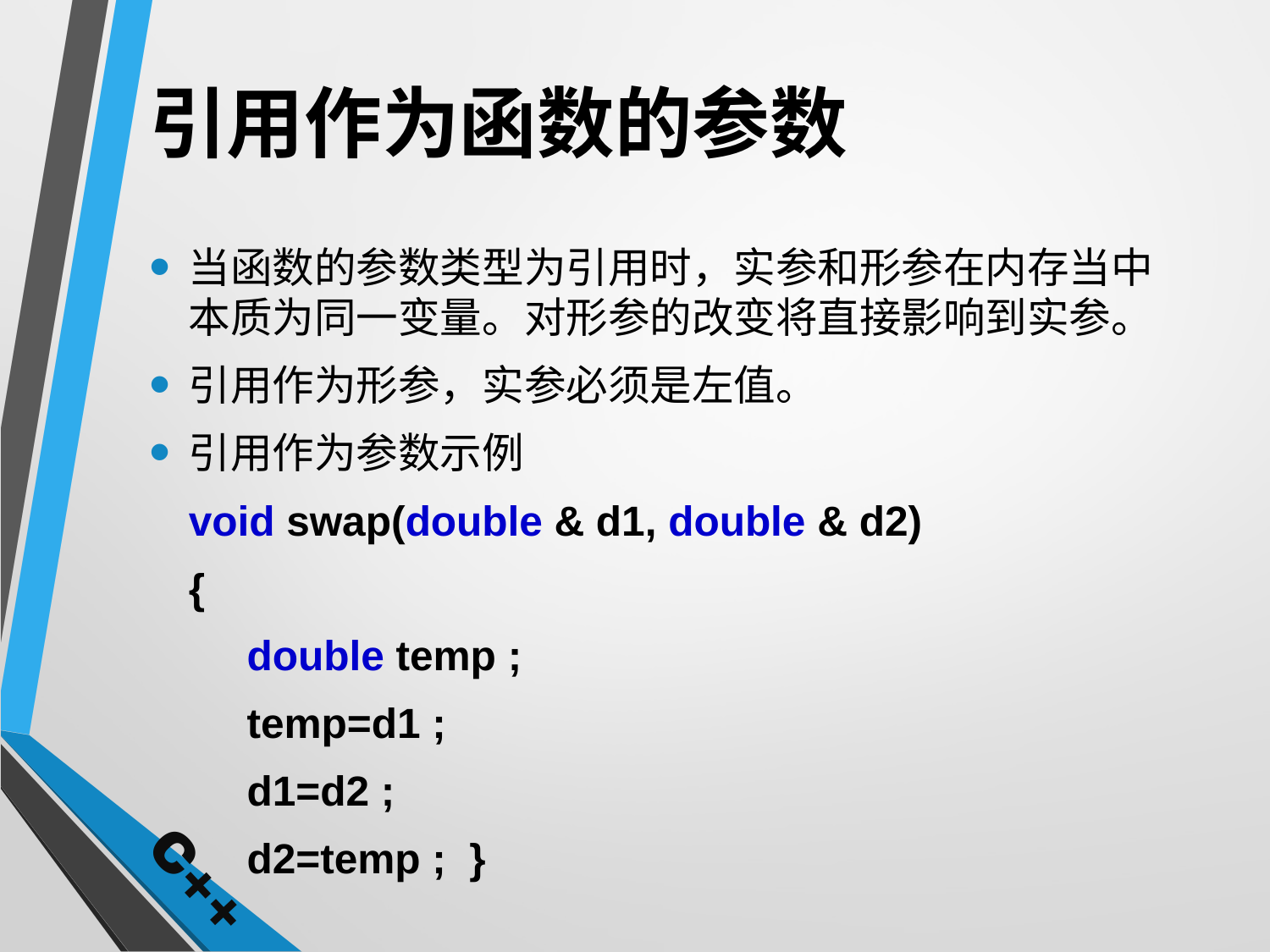

# 引用作为函数的参数
当函数的参数类型为引用时，实参和形参在内存当中本质为同一变量。对形参的改变将直接影响到实参。
引用作为形参，实参必须是左值。
引用作为参数示例
	void swap(double & d1, double & d2)
	{
	     double temp ;
	     temp=d1 ;
	     d1=d2 ;
	     d2=temp ;  }